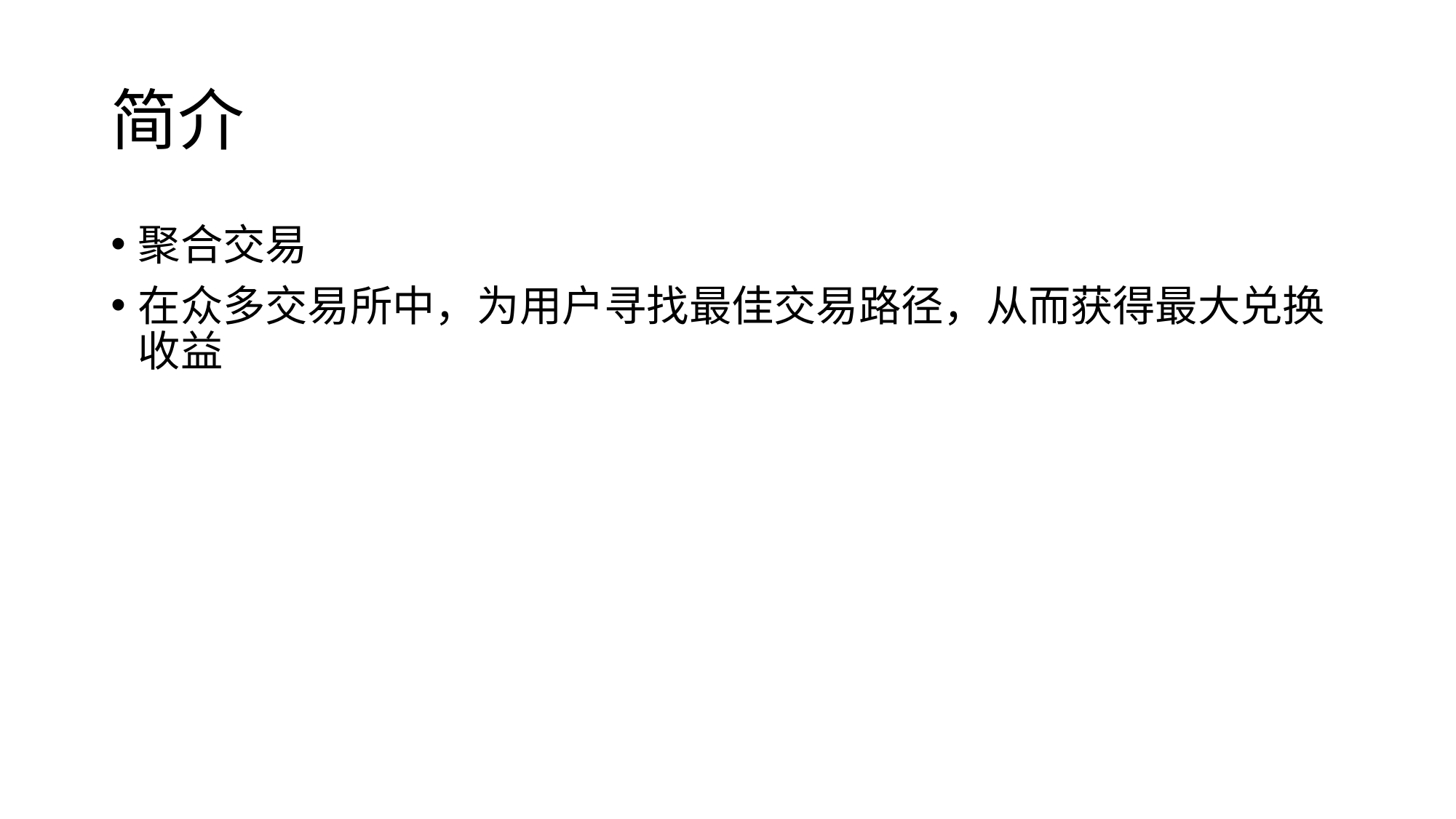

# 简介
聚合交易
在众多交易所中，为用户寻找最佳交易路径，从而获得最大兑换收益